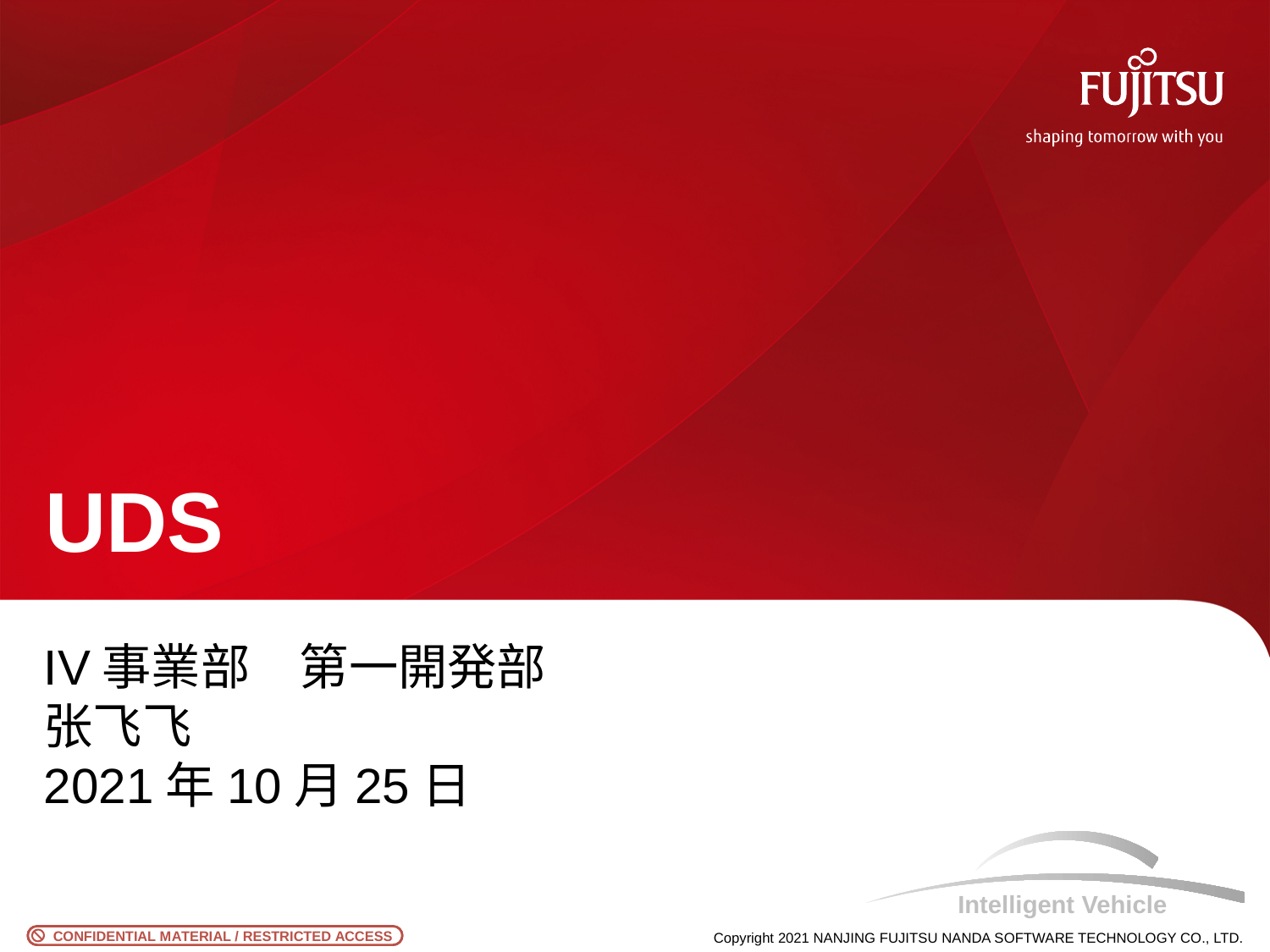

# UDS
IV事業部　第一開発部
张飞飞
2021年10月25日
Copyright 2021 NANJING FUJITSU NANDA SOFTWARE TECHNOLOGY CO., LTD.